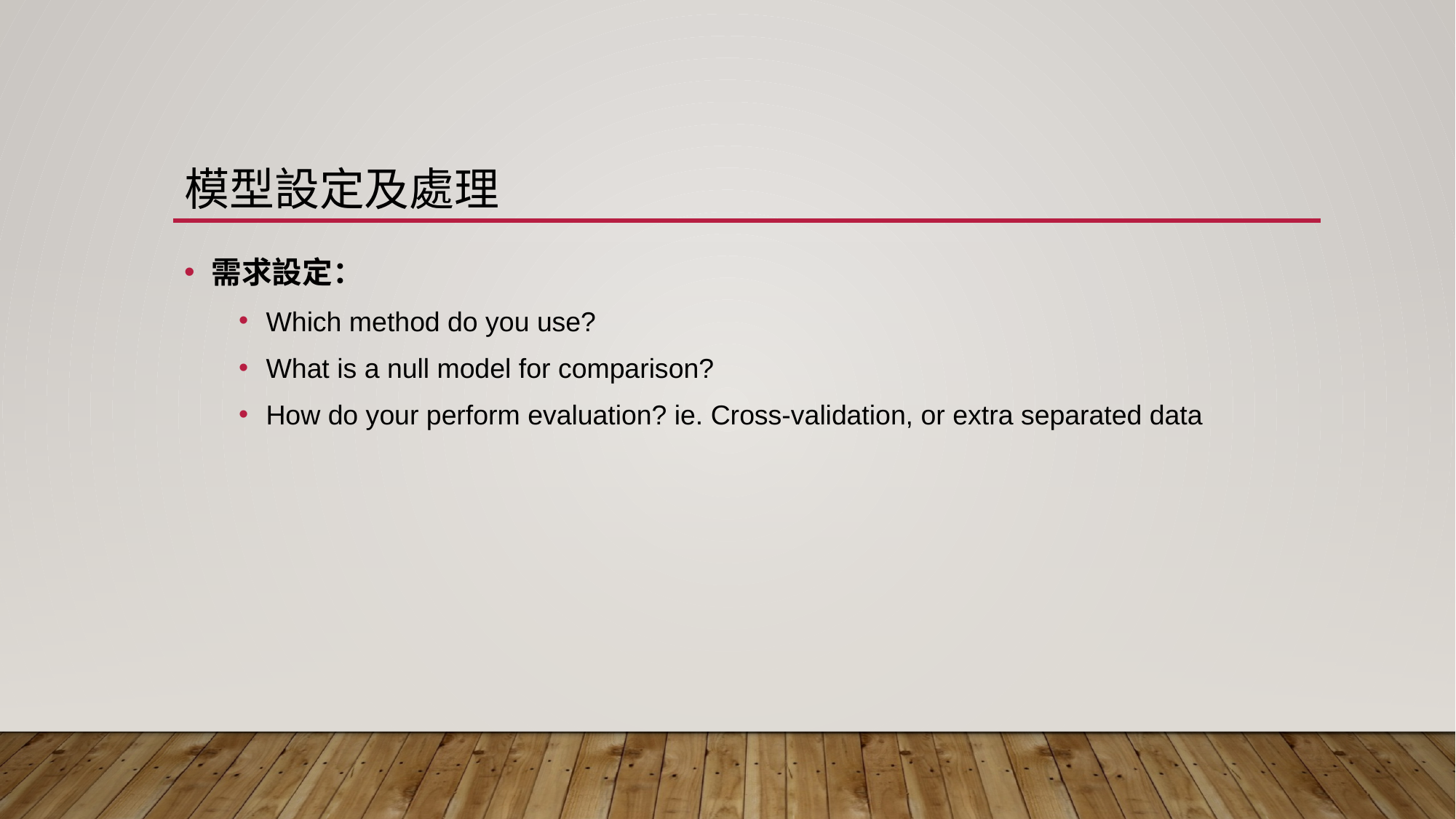

# 模型設定及處理
需求設定：
Which method do you use?
What is a null model for comparison?
How do your perform evaluation? ie. Cross-validation, or extra separated data